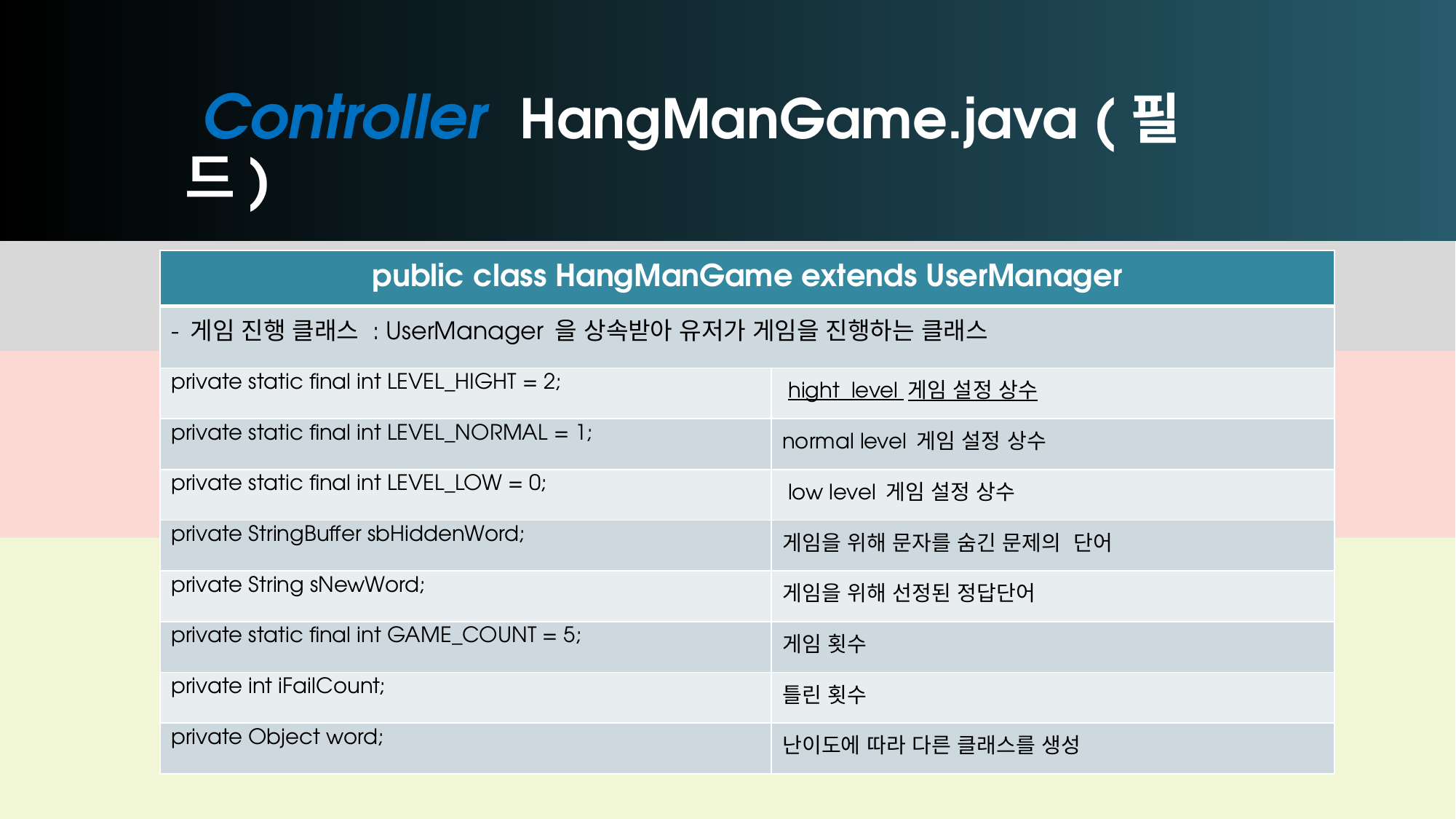

# Controller  HangManGame.java (필드)
| public class HangManGame extends UserManager |  |
| --- | --- |
| - 게임 진행 클래스 : UserManager 을 상속받아 유저가 게임을 진행하는 클래스 |  |
| private static final int LEVEL\_HIGHT = 2; | hight level 게임 설정 상수 |
| private static final int LEVEL\_NORMAL = 1; | normal level 게임 설정 상수 |
| private static final int LEVEL\_LOW = 0; | low level 게임 설정 상수 |
| private StringBuffer sbHiddenWord; | 게임을 위해 문자를 숨긴 문제의 단어 |
| private String sNewWord; | 게임을 위해 선정된 정답단어 |
| private static final int GAME\_COUNT = 5; | 게임 횟수 |
| private int iFailCount; | 틀린 횟수 |
| private Object word; | 난이도에 따라 다른 클래스를 생성 |

2022-07-09